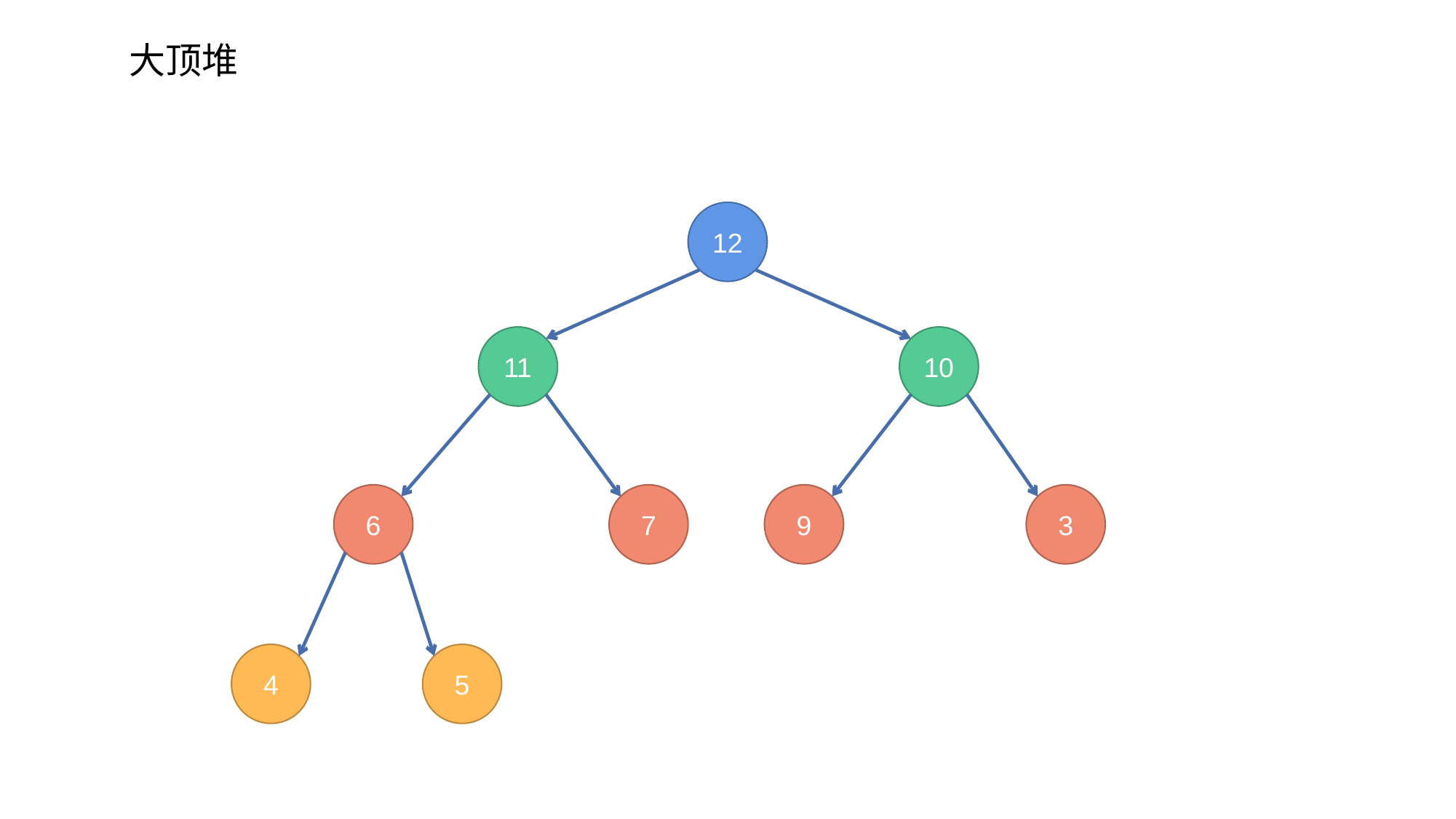

大顶堆
12
11
10
6
7
9
3
4
5